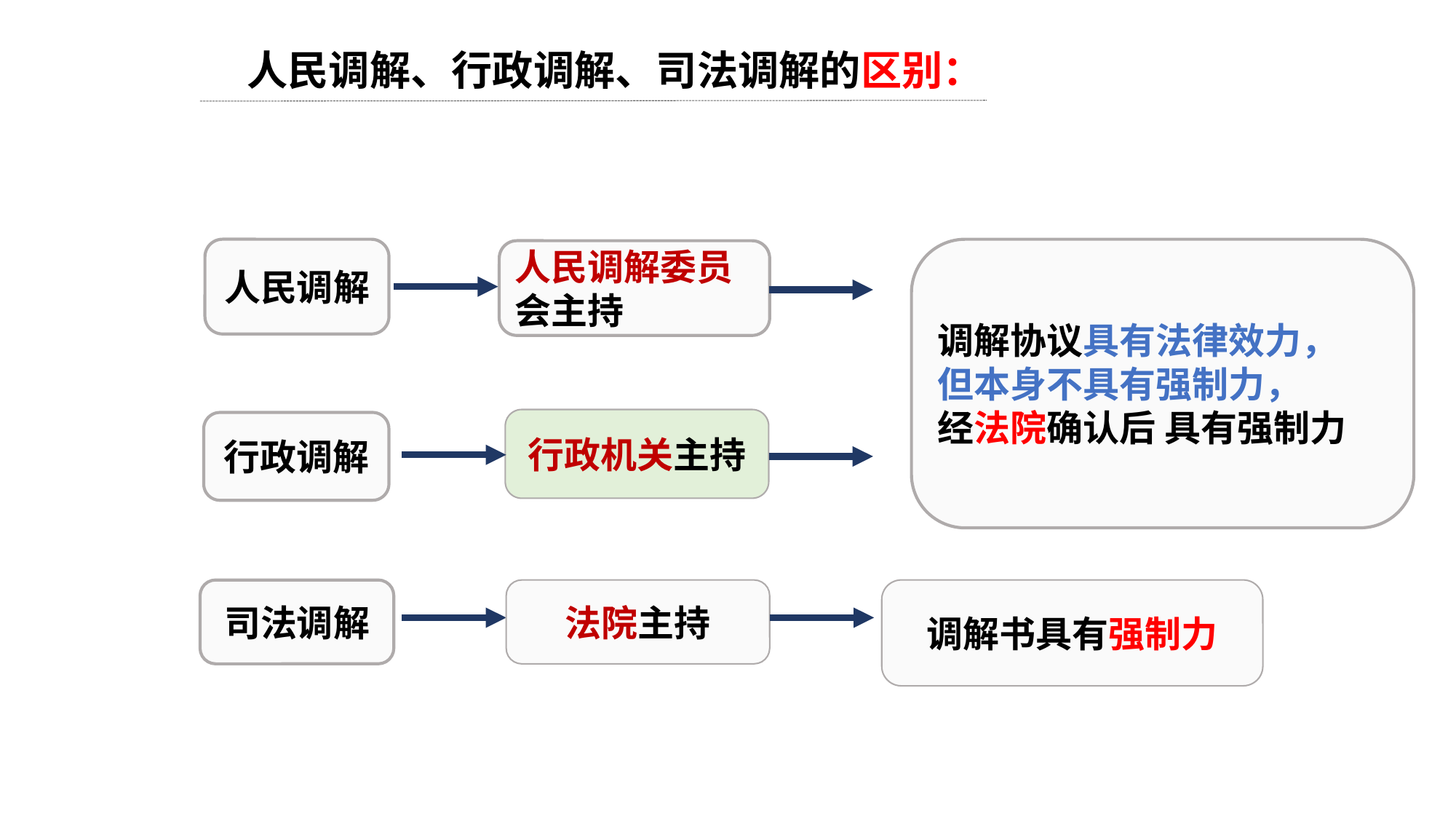

人民调解、行政调解、司法调解的区别：
调解协议具有法律效力，
但本身不具有强制力，
经法院确认后 具有强制力
人民调解
人民调解委员会主持
行政机关主持
行政调解
法院主持
司法调解
调解书具有强制力